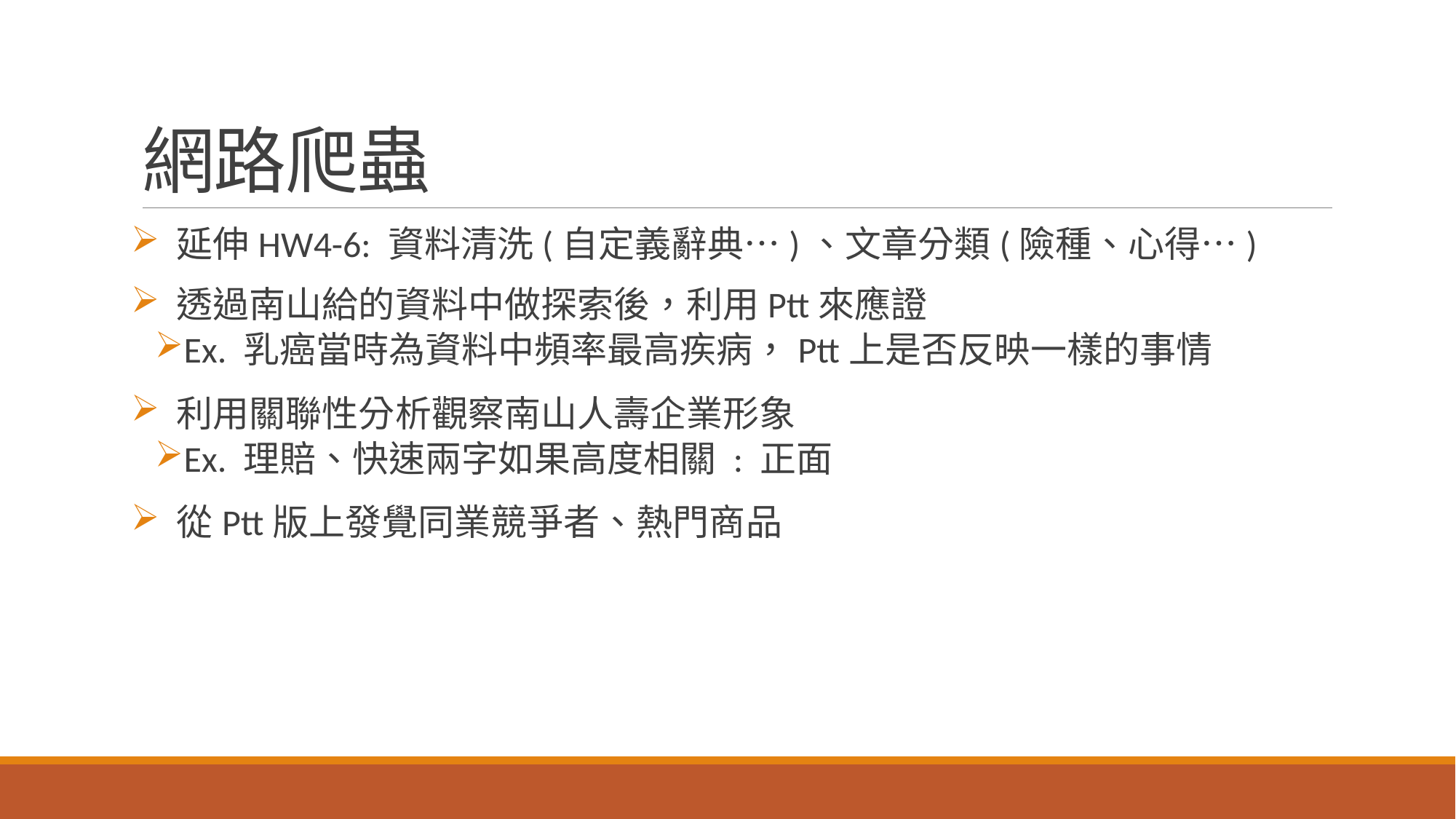

# 網路爬蟲
 延伸HW4-6: 資料清洗(自定義辭典…)、文章分類(險種、心得…)
 透過南山給的資料中做探索後，利用Ptt來應證
Ex. 乳癌當時為資料中頻率最高疾病，Ptt上是否反映一樣的事情
 利用關聯性分析觀察南山人壽企業形象
Ex. 理賠、快速兩字如果高度相關 : 正面
 從Ptt版上發覺同業競爭者、熱門商品